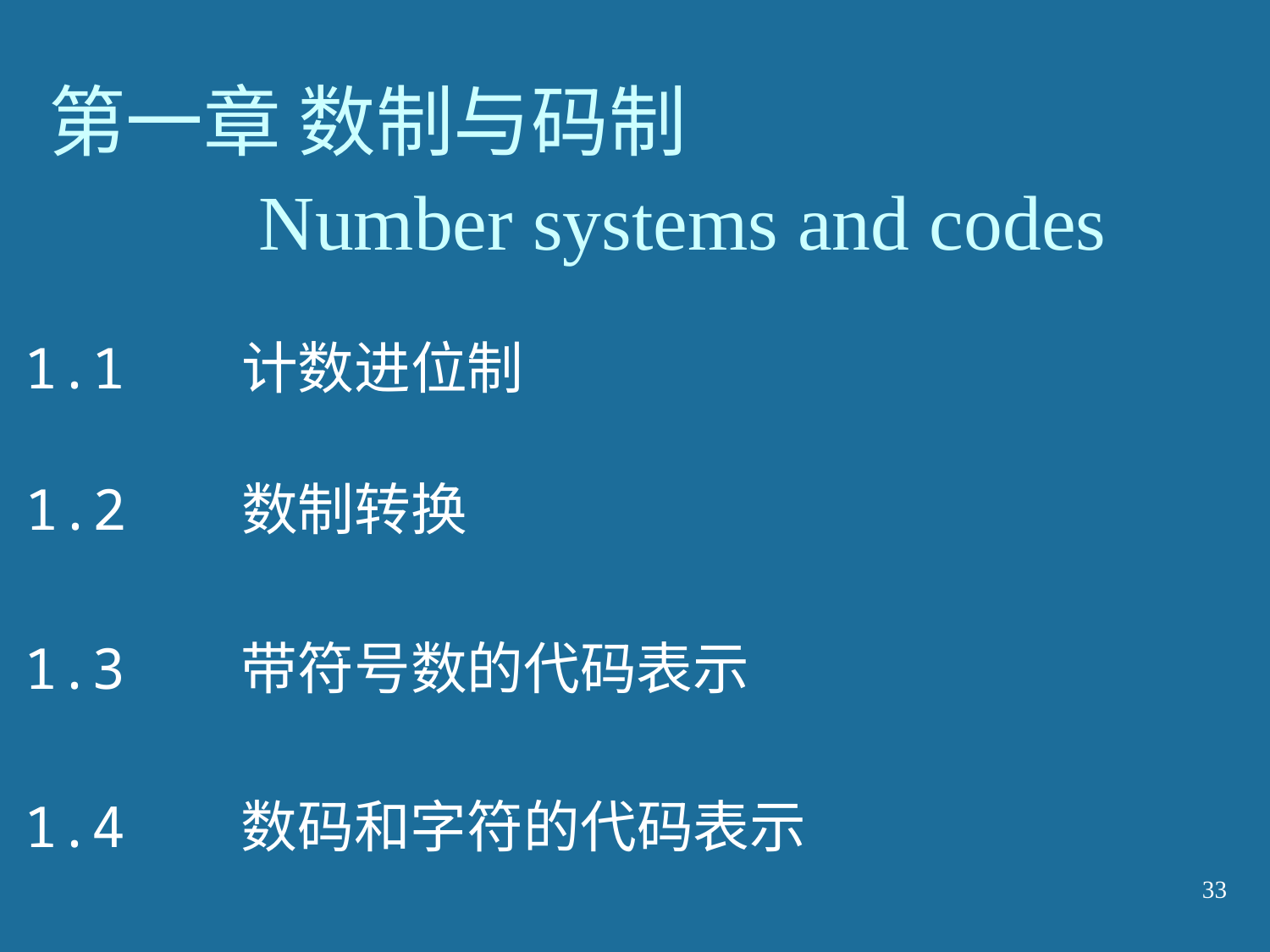

第一章 数制与码制
Number systems and codes
1.1   计数进位制
1.2   数制转换
1.3   带符号数的代码表示
1.4   数码和字符的代码表示
33